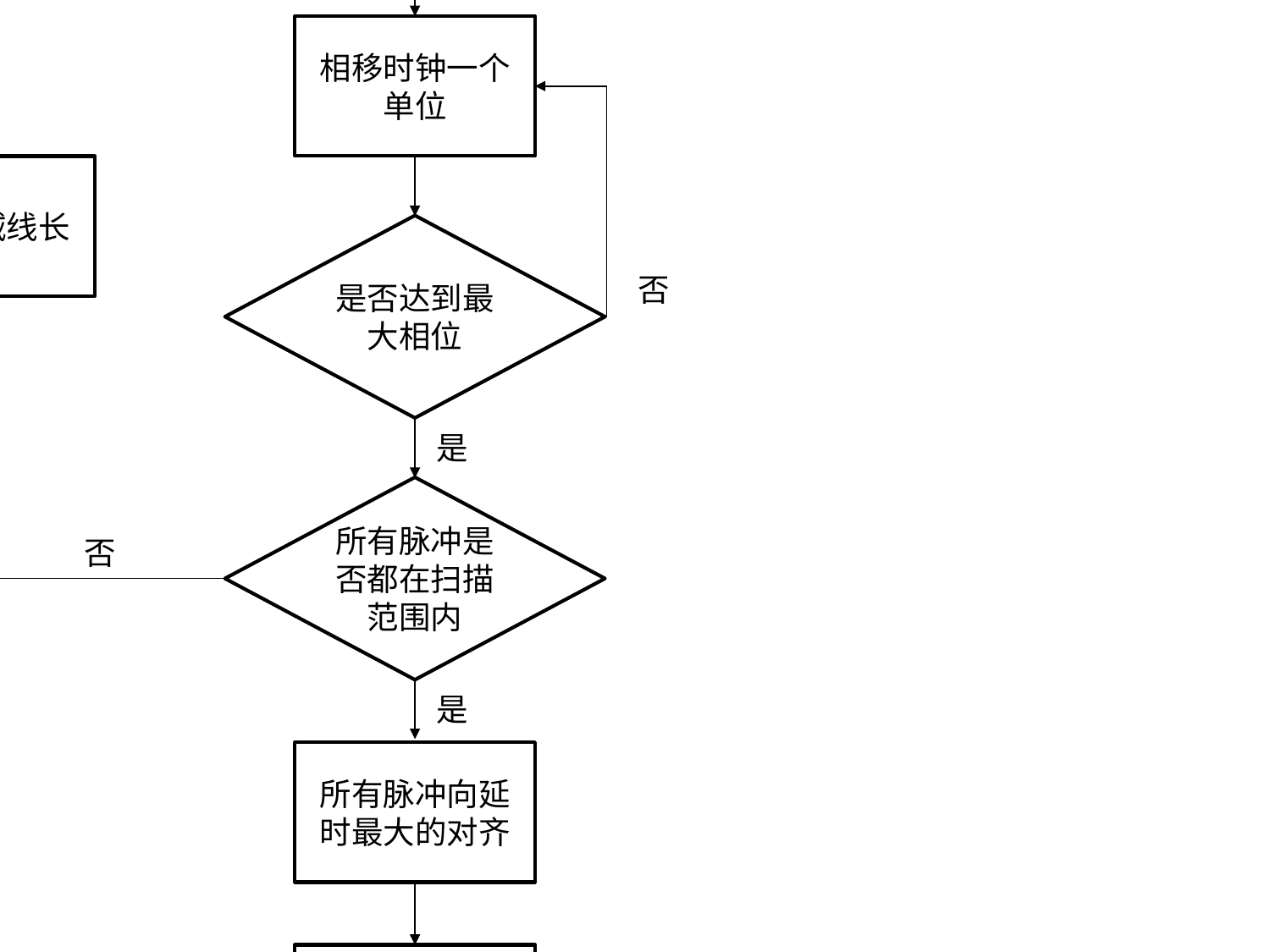

时钟相位调至最小
相移时钟一个单位
人工加减线长
是否达到最大相位
否
是
所有脉冲是否都在扫描范围内
否
是
所有脉冲向延时最大的对齐
时钟对齐脉冲中心